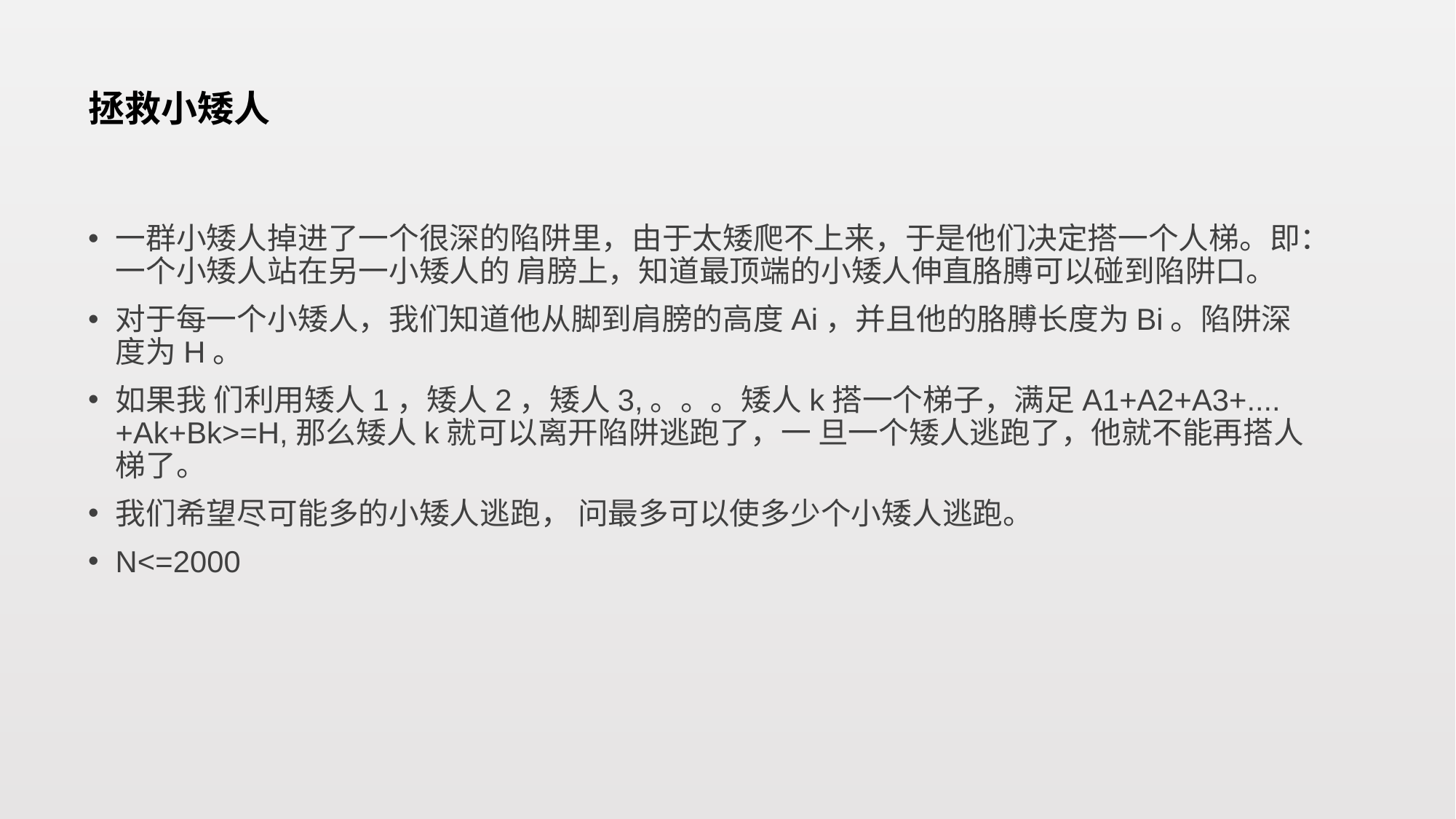

# 拯救小矮人
一群小矮人掉进了一个很深的陷阱里，由于太矮爬不上来，于是他们决定搭一个人梯。即：一个小矮人站在另一小矮人的 肩膀上，知道最顶端的小矮人伸直胳膊可以碰到陷阱口。
对于每一个小矮人，我们知道他从脚到肩膀的高度Ai，并且他的胳膊长度为Bi。陷阱深度为H。
如果我 们利用矮人1，矮人2，矮人3,。。。矮人k搭一个梯子，满足A1+A2+A3+....+Ak+Bk>=H,那么矮人k就可以离开陷阱逃跑了，一 旦一个矮人逃跑了，他就不能再搭人梯了。
我们希望尽可能多的小矮人逃跑， 问最多可以使多少个小矮人逃跑。
N<=2000